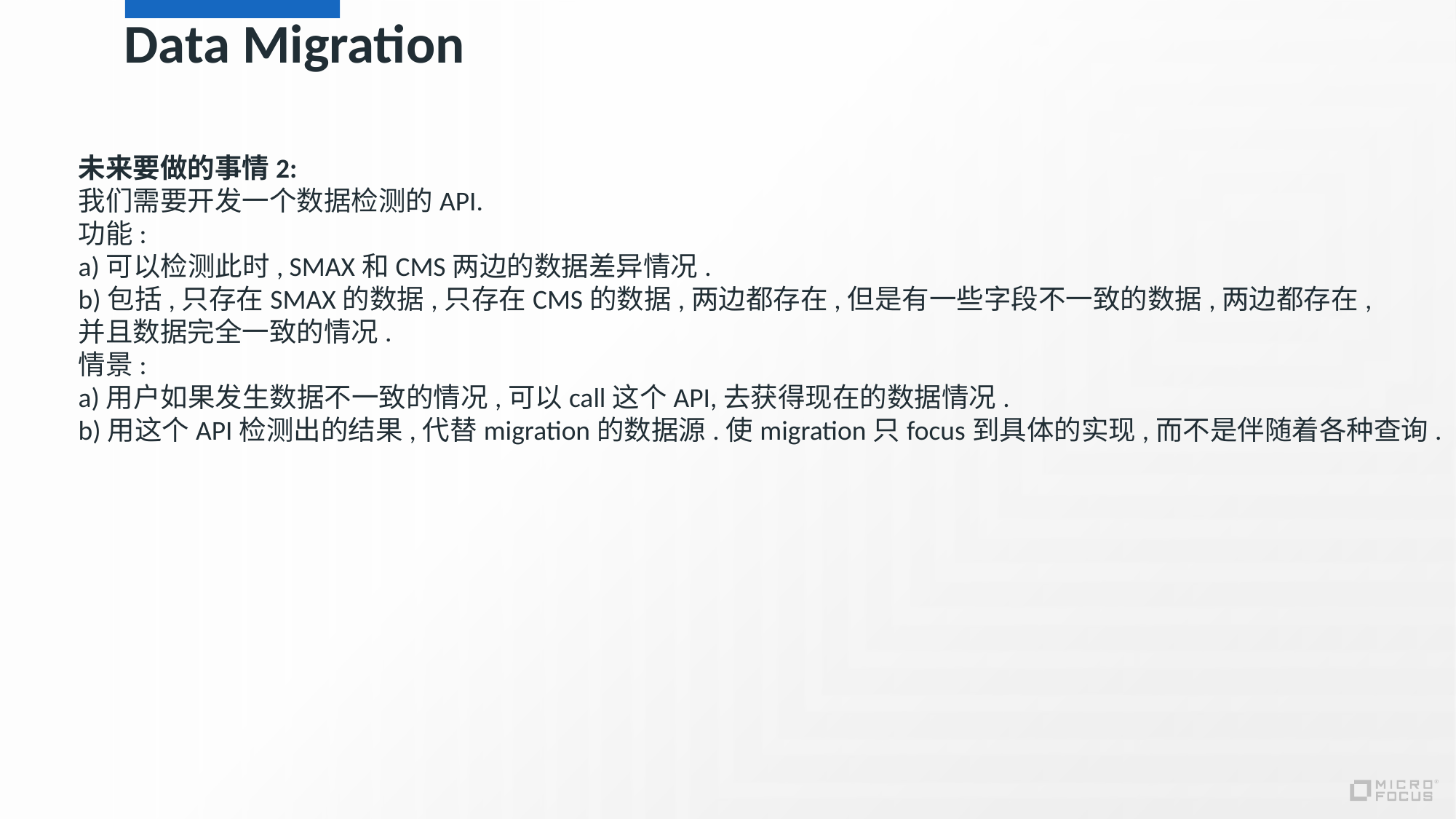

# Data Migration
未来要做的事情2:
我们需要开发一个数据检测的API.
功能:
a)可以检测此时, SMAX和CMS两边的数据差异情况.
b)包括,只存在SMAX的数据,只存在CMS的数据,两边都存在,但是有一些字段不一致的数据,两边都存在,
并且数据完全一致的情况.
情景:
a)用户如果发生数据不一致的情况,可以call这个API,去获得现在的数据情况.
b)用这个API检测出的结果,代替migration的数据源.使migration只focus到具体的实现,而不是伴随着各种查询.